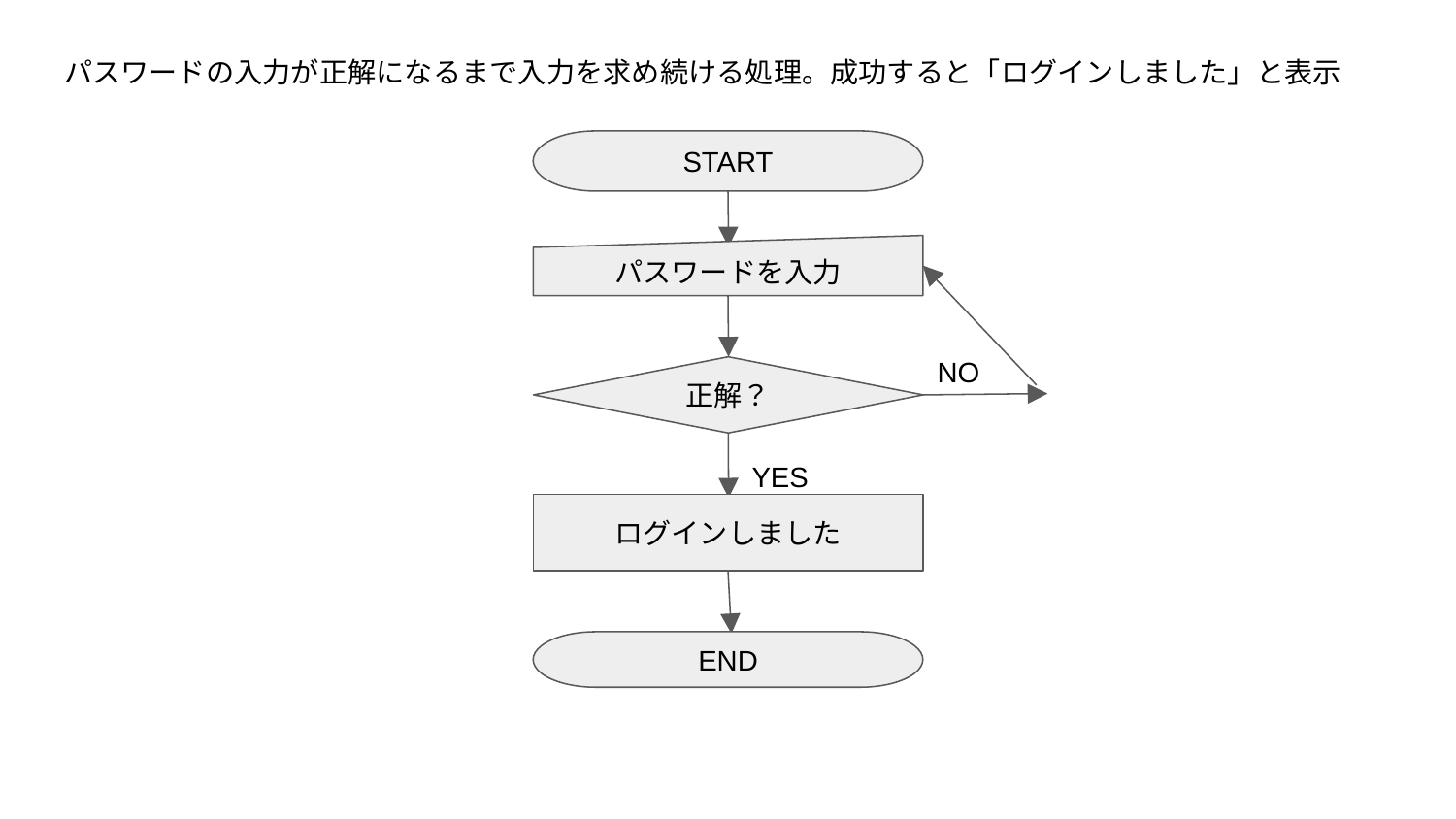

# パスワードの入力が正解になるまで入力を求め続ける処理。成功すると「ログインしました」と表示

START
パスワードを入力
NO
正解？
YES
ログインしました
END